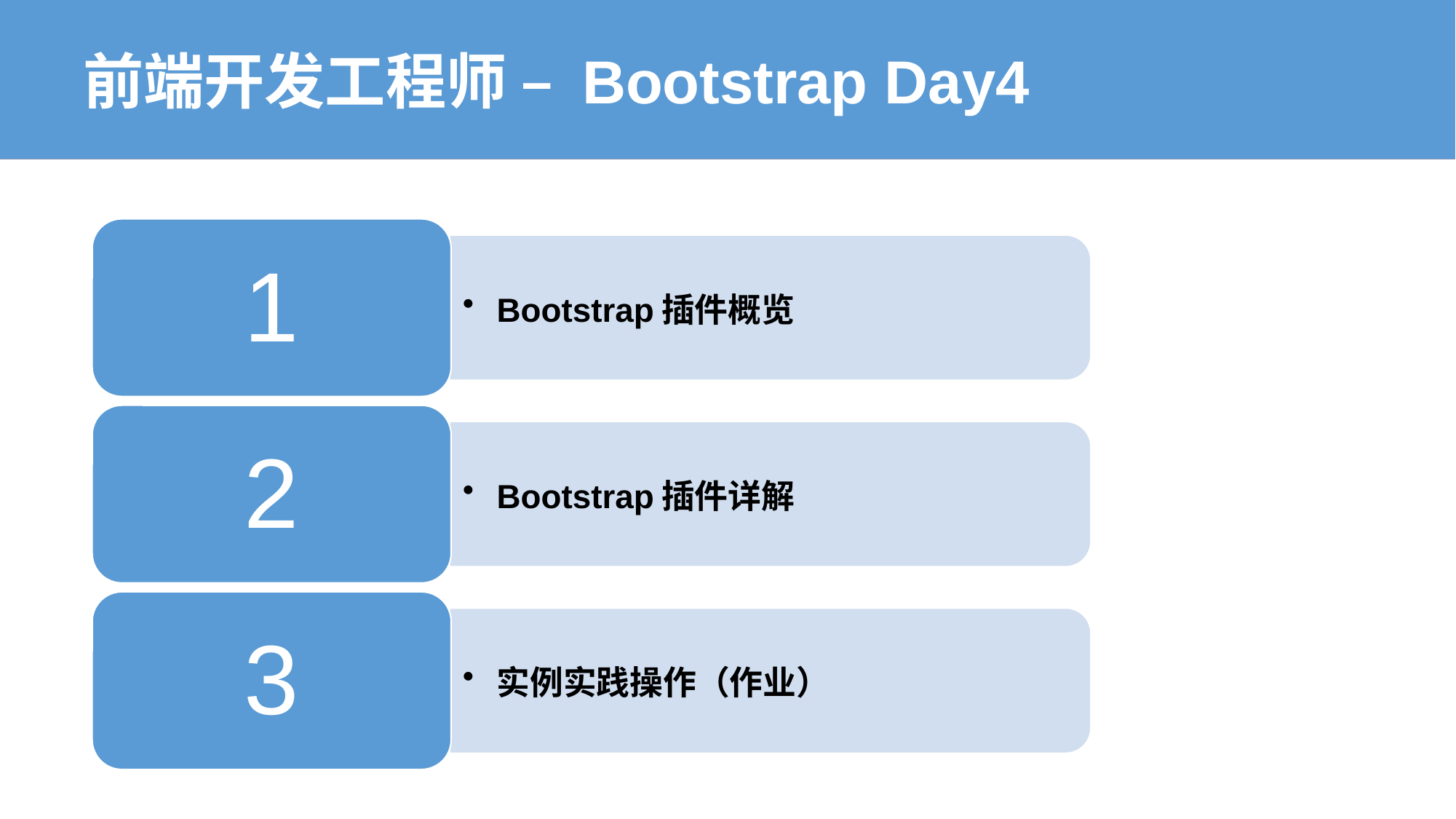

# 前端开发工程师 – Bootstrap Day4
1
Bootstrap插件概览
Bootstrap插件详解
3
实例实践操作（作业）
2